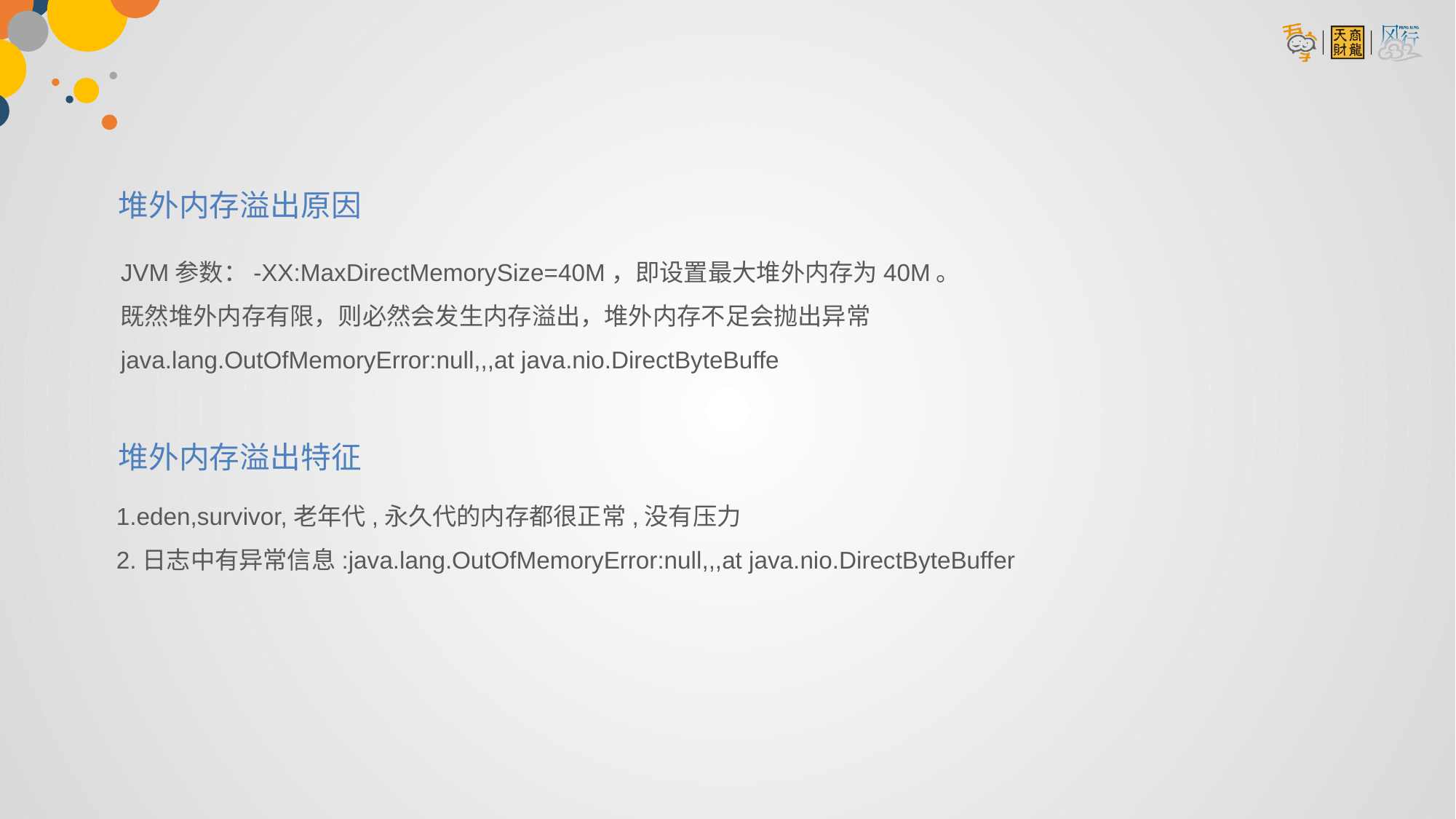

堆外内存溢出原因
JVM参数：-XX:MaxDirectMemorySize=40M，即设置最大堆外内存为40M。
既然堆外内存有限，则必然会发生内存溢出，堆外内存不足会抛出异常java.lang.OutOfMemoryError:null,,,at java.nio.DirectByteBuffe
堆外内存溢出特征
1.eden,survivor,老年代,永久代的内存都很正常,没有压力
2.日志中有异常信息:java.lang.OutOfMemoryError:null,,,at java.nio.DirectByteBuffer